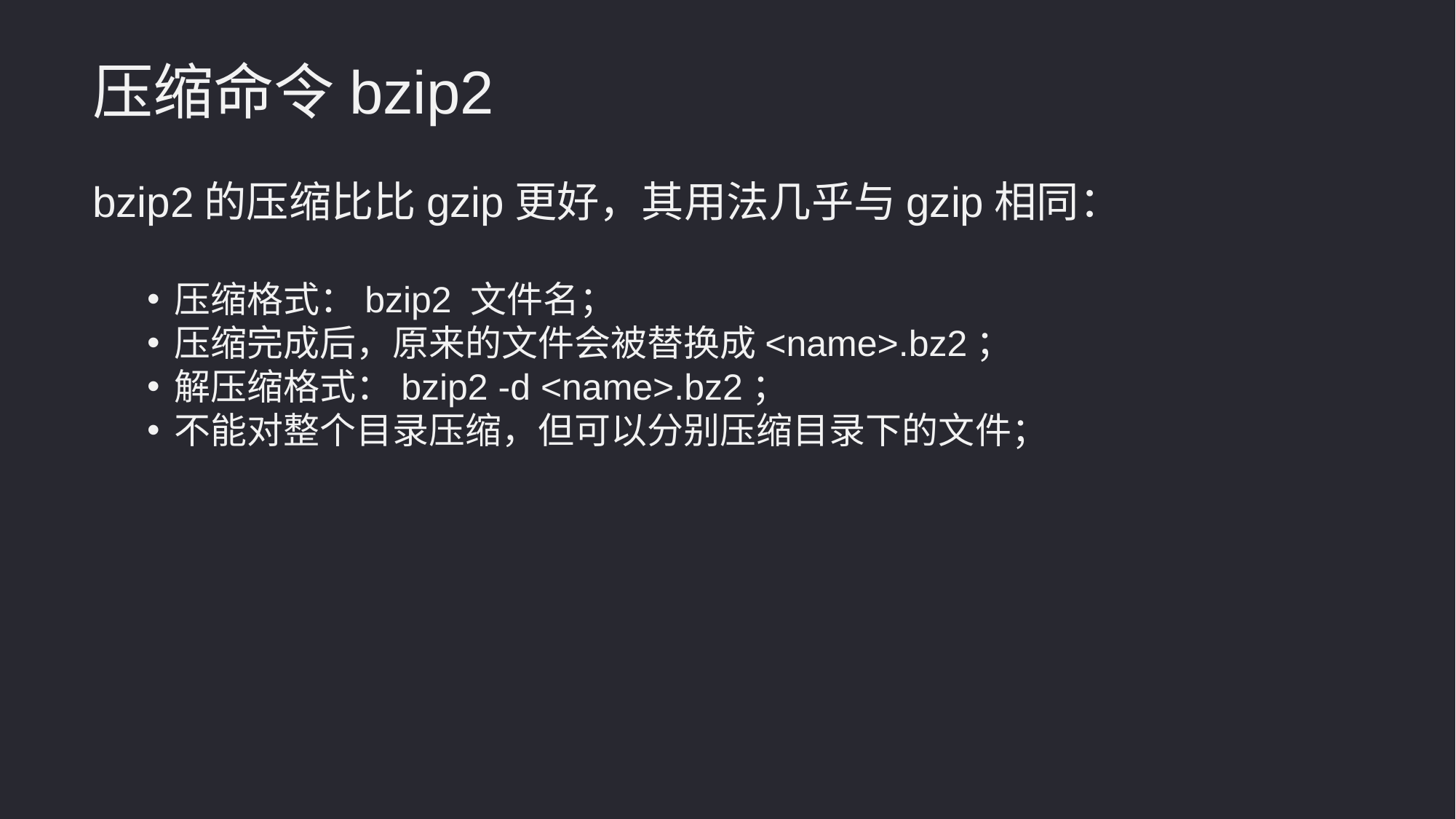

压缩命令bzip2
bzip2的压缩比比gzip更好，其用法几乎与gzip相同：

压缩格式：bzip2 文件名；
压缩完成后，原来的文件会被替换成<name>.bz2；
解压缩格式：bzip2 -d <name>.bz2；
不能对整个目录压缩，但可以分别压缩目录下的文件；